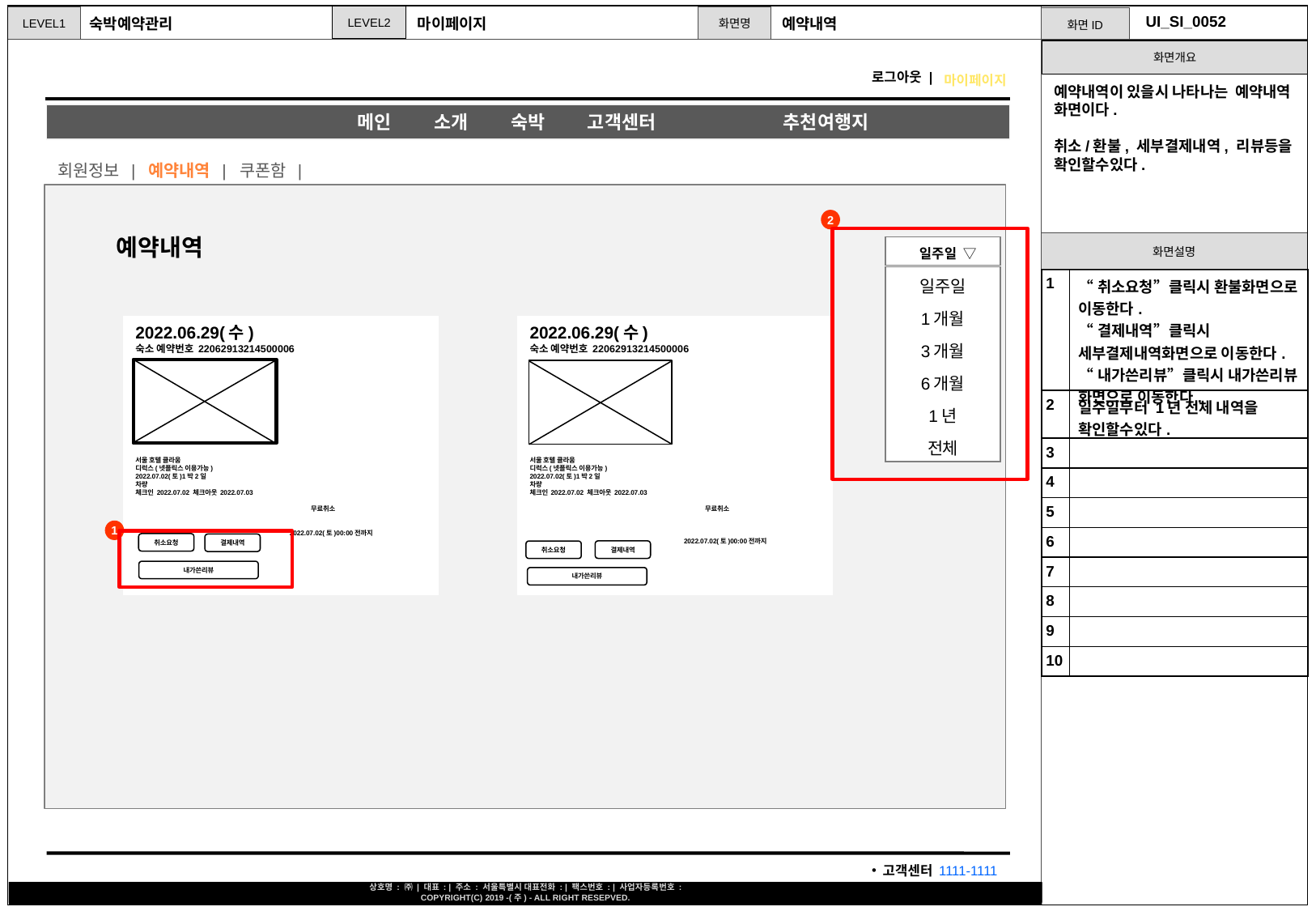

UI_SI_0052
숙박예약관리
마이페이지
예약내역
마이페이지
예약내역이 있을시 나타나는  예약내역 화면이다.

취소/환불, 세부결제내역, 리뷰등을 확인할수있다.
 회원정보  |  예약내역  |  쿠폰함  |

2
예약내역

| 일주일 ▽ |
| --- |
| 일주일 |
| --- |
| 1개월 |
| 3개월 |
| 6개월 |
| 1년 |
| 전체 |
| 1 | “취소요청”클릭시 환불화면으로 이동한다. “결제내역”클릭시 세부결제내역화면으로 이동한다. “내가쓴리뷰”클릭시 내가쓴리뷰 화면으로 이동한다. |
| --- | --- |
| 2 | 일주일부터 1년 전체 내역을 확인할수있다. |
| 3 |  |
| 4 |  |
| 5 |  |
| 6 |  |
| 7 |  |
| 8 |  |
| 9 |  |
| 10 |  |
2022.06.29(수)
숙소 예약번호 22062913214500006

서울 호텔 클라움
디럭스(넷플릭스 이용가능)
2022.07.02(토)1박2일
차량
체크인 2022.07.02 체크아웃 2022.07.03
			                                     무료취소
			                                         		                  2022.07.02(토)00:00전까지

2022.06.29(수)
숙소 예약번호 22062913214500006

서울 호텔 클라움
디럭스(넷플릭스 이용가능)
2022.07.02(토)1박2일
차량
체크인 2022.07.02 체크아웃 2022.07.03
			                                     무료취소
				                                               			                  2022.07.02(토)00:00전까지

1

취소요청
결제내역
결제내역
취소요청
내가쓴리뷰
내가쓴리뷰